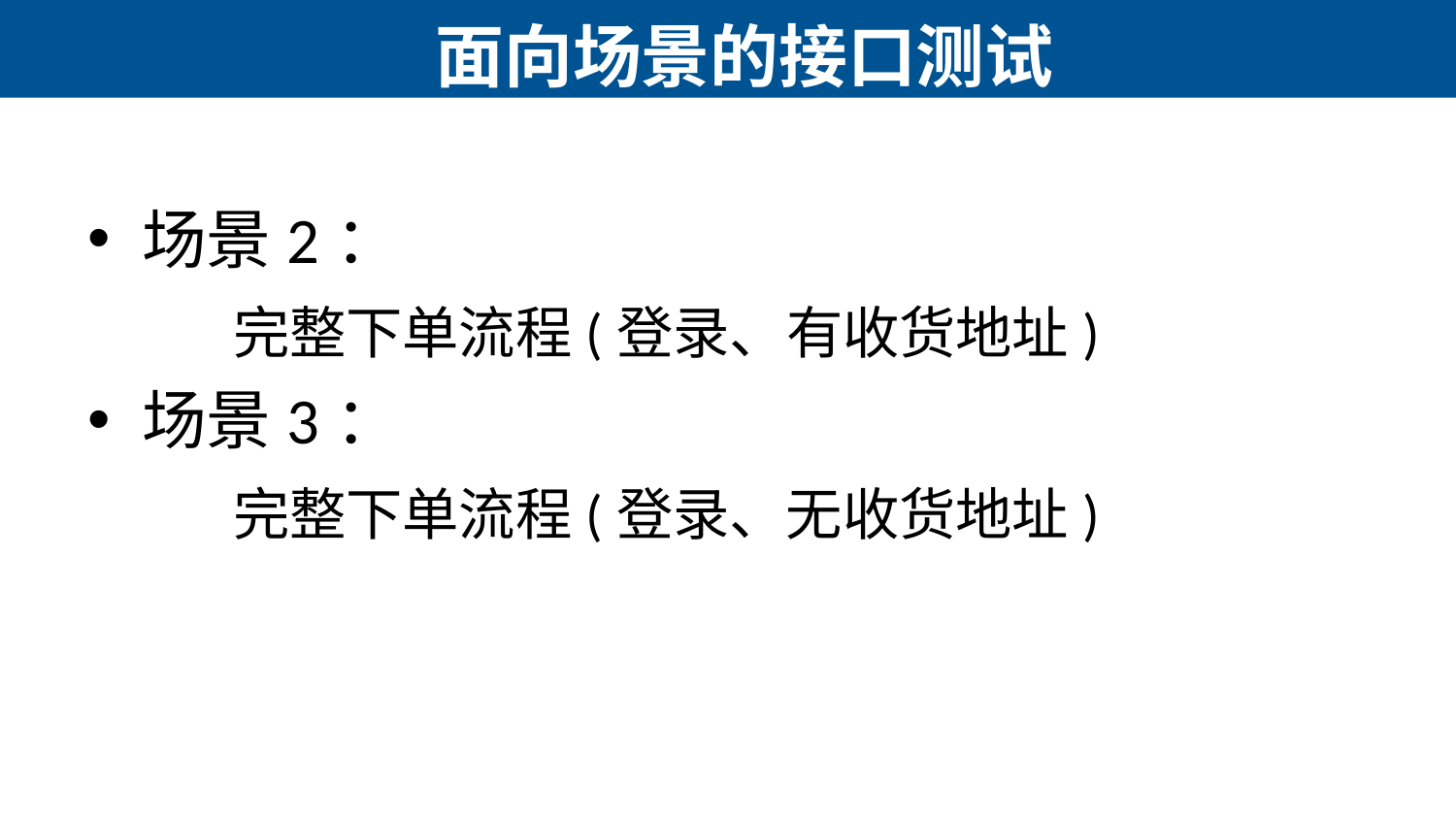

面向场景的接口测试
场景2：
	完整下单流程(登录、有收货地址)
场景3：
	完整下单流程(登录、无收货地址)